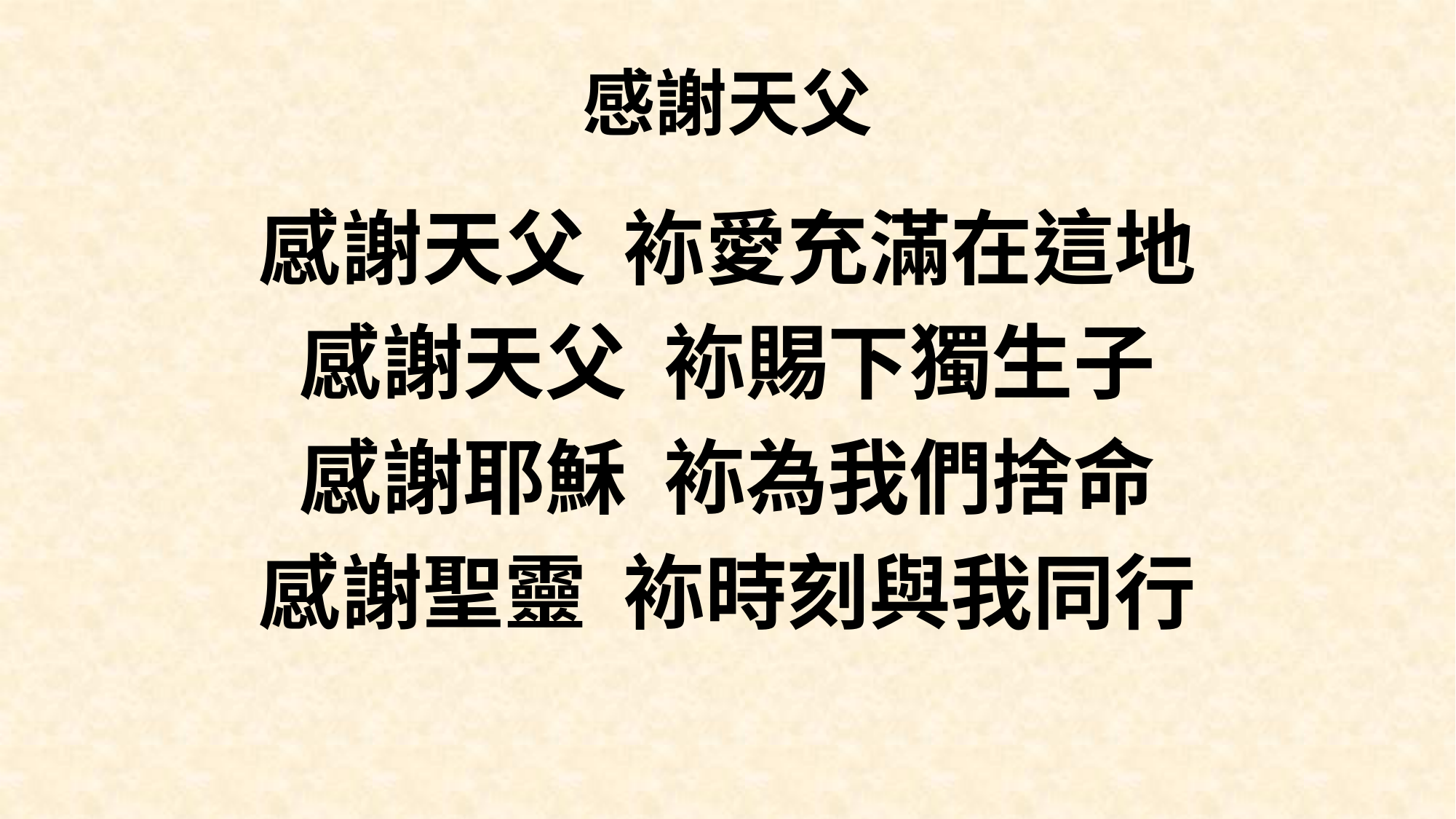

# 感謝天父
感謝天父  袮愛充滿在這地
感謝天父  袮賜下獨生子
感謝耶穌  袮為我們捨命
感謝聖靈  袮時刻與我同行